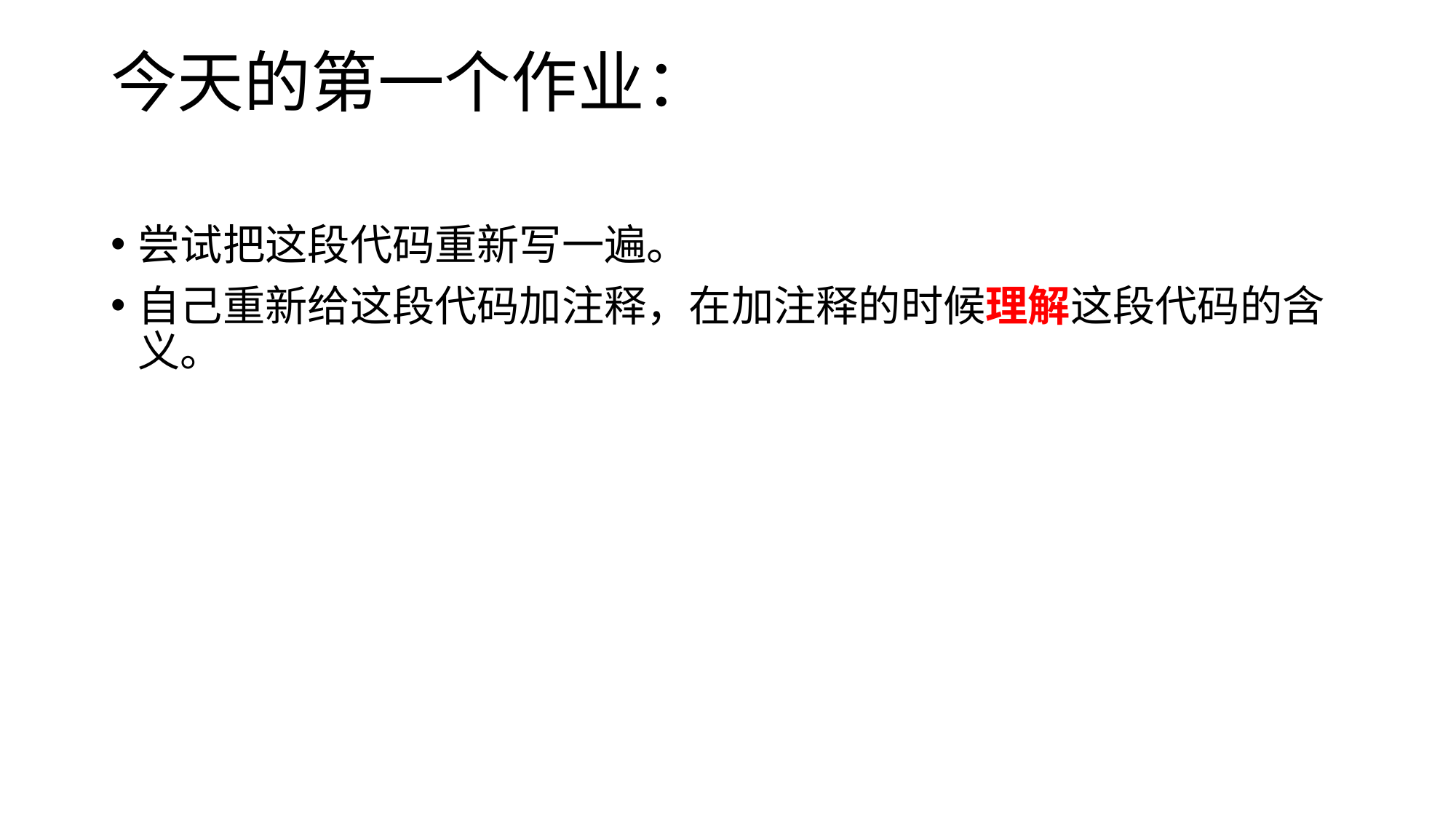

# 今天的第一个作业：
尝试把这段代码重新写一遍。
自己重新给这段代码加注释，在加注释的时候理解这段代码的含义。